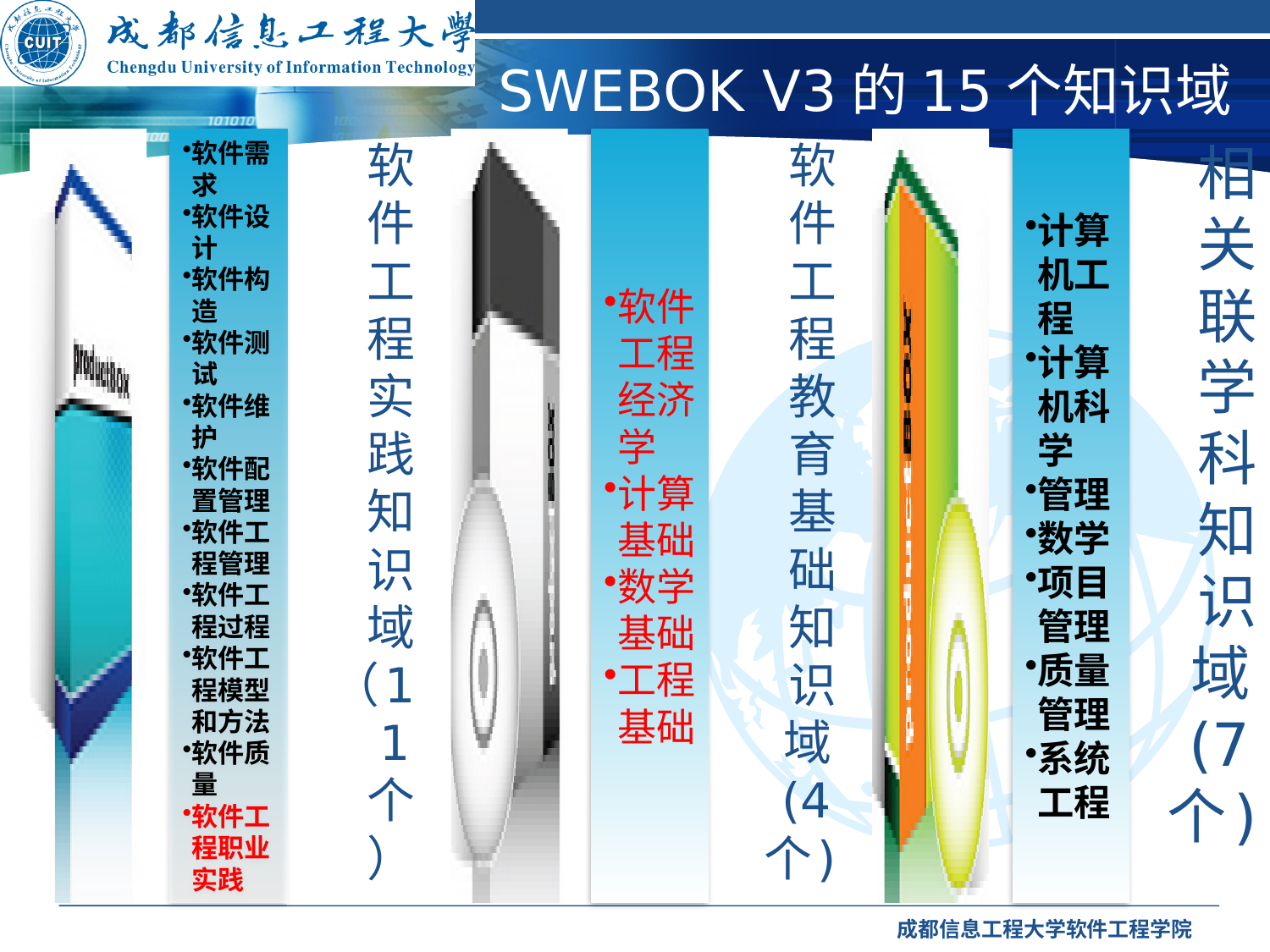

# SWEBOK V3的15个知识域
软件工程实践知识域（11个）
软件需求
软件设计
软件工程教育基础知识域(4个)
软件工程经济学
数学基础
相关联学科知识域(7个)
计算机工程
计算机科学
软件构造
软件测试
软件维护
软件配置管理
软件工程管理
软件工程过程
软件工程模型和方法
软件质量
软件工程职业实践
计算基础
工程基础
管理
数学
项目管理
质量管理
系统工程